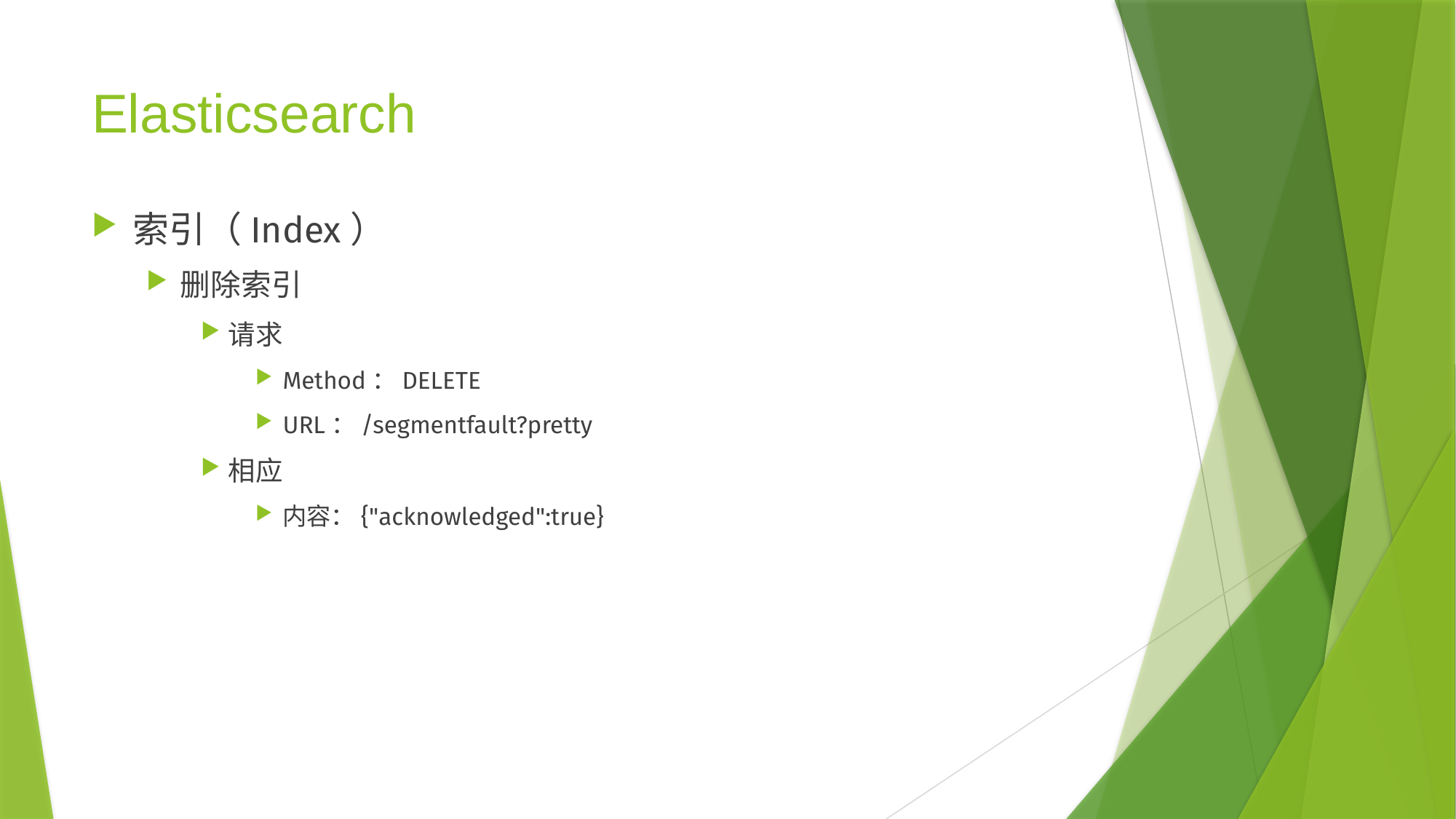

# Elasticsearch
索引（Index）
删除索引
请求
Method：DELETE
URL：/segmentfault?pretty
相应
内容：{"acknowledged":true}